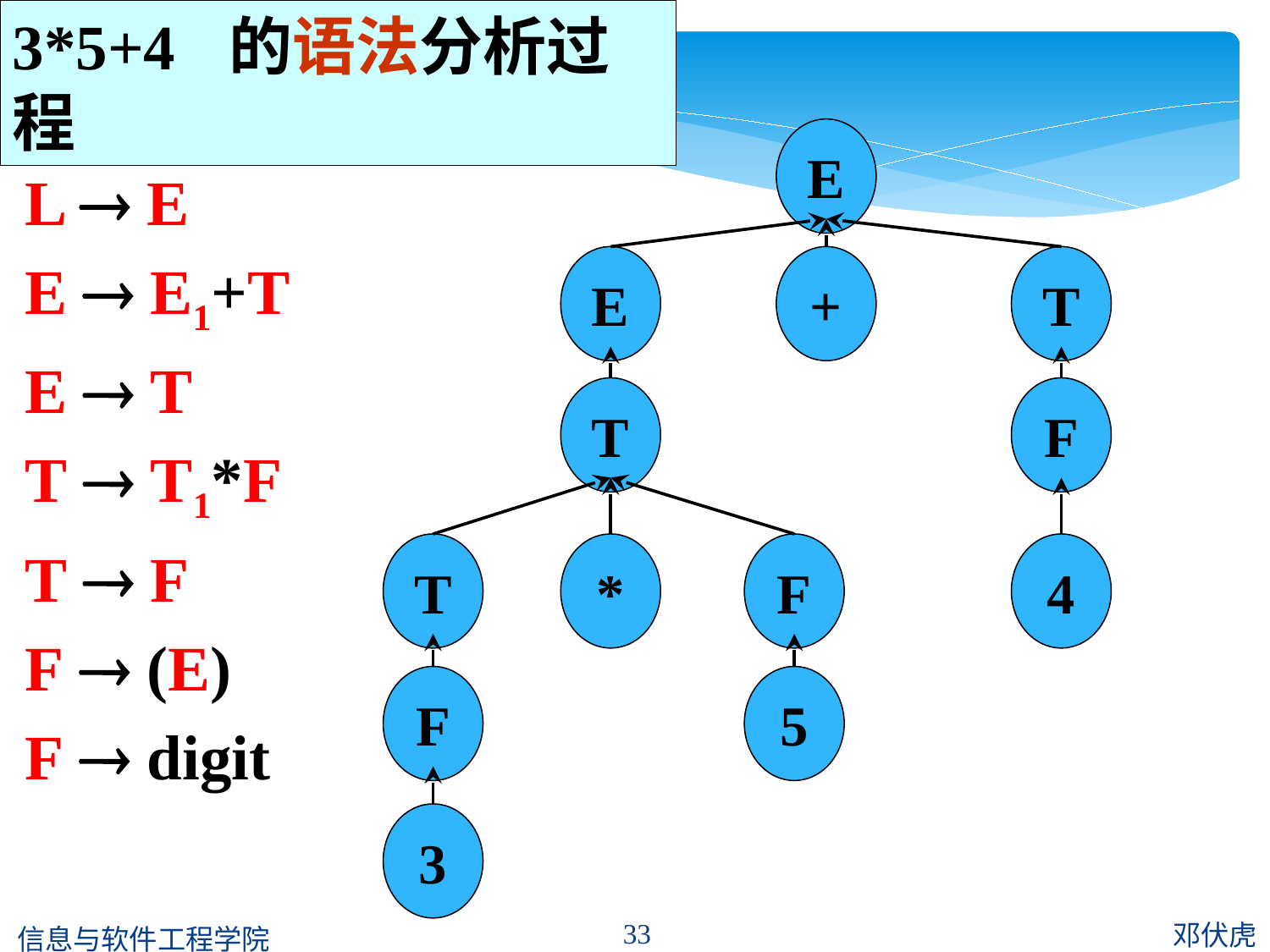

3*5+4 的语法分析过程
E
L → E
E → E1+T
E → T
T → T1*F
T → F
F → (E)
F → digit
E
+
T
T
F
T
*
F
4
F
5
3
33
邓伏虎
信息与软件工程学院